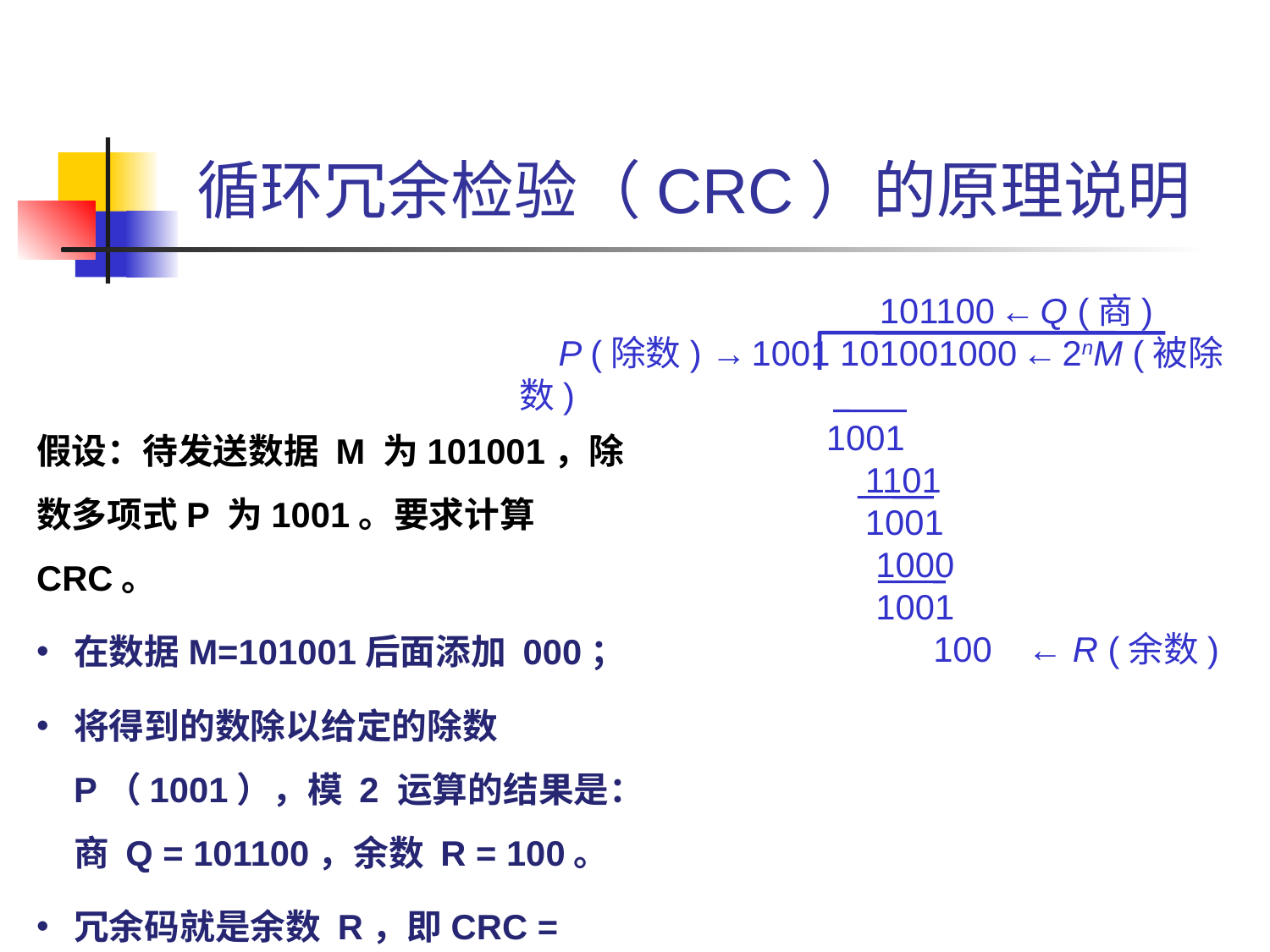

# 循环冗余检验（CRC）的原理说明
                                     101100 ← Q (商)
    P (除数) → 1001 101001000 ← 2nM (被除数)
                                              1001
                                                      1101
                                                      1001
                                                               1000
                                                               1001
                                                               100	← R (余数)

假设：待发送数据 M 为101001，除数多项式P 为1001。要求计算CRC。
在数据M=101001后面添加 000；
将得到的数除以给定的除数P（1001），模 2 运算的结果是：商 Q = 101100，余数 R = 100。
冗余码就是余数 R，即CRC = 100。